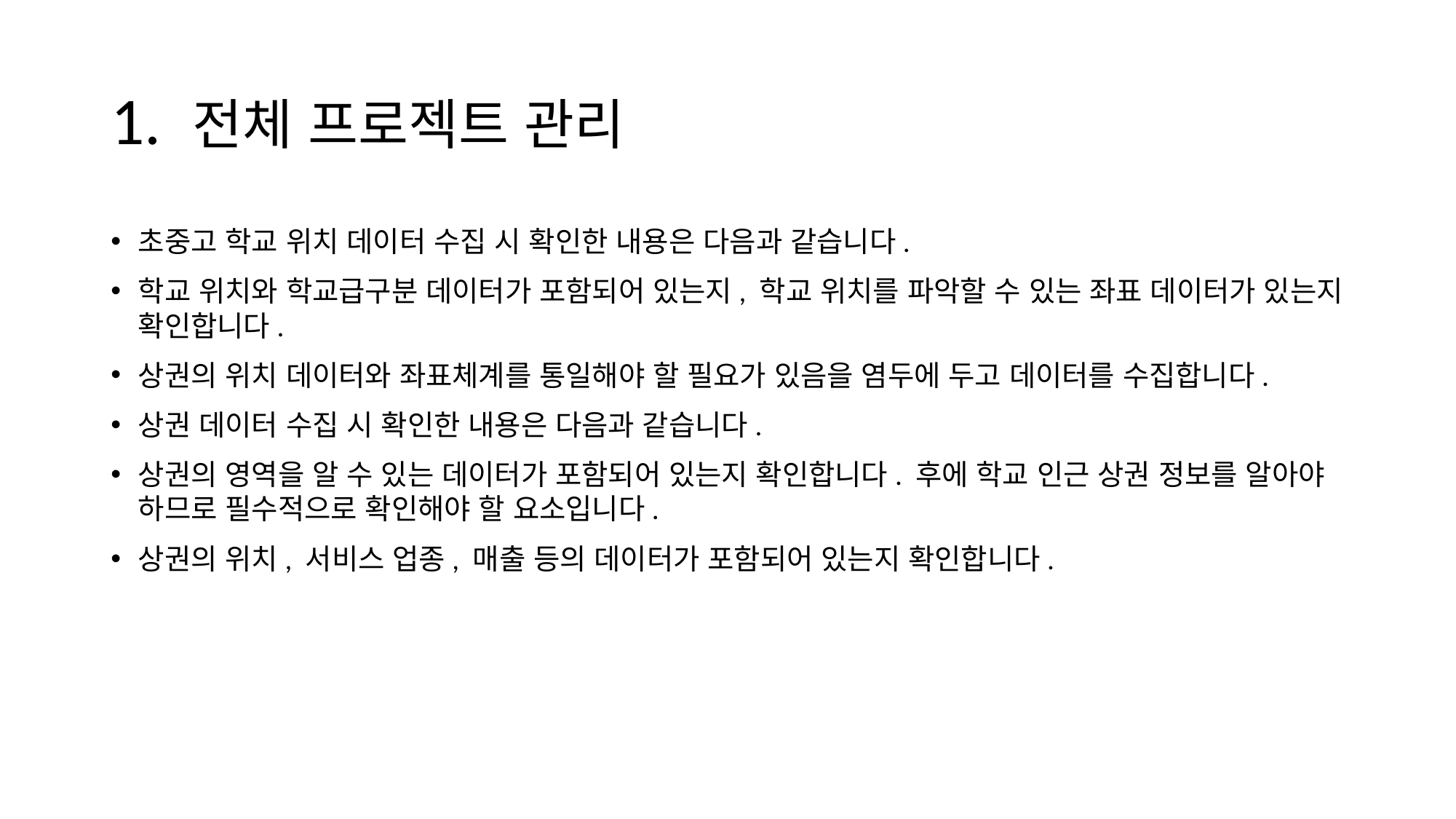

# 1. 전체 프로젝트 관리
초중고 학교 위치 데이터 수집 시 확인한 내용은 다음과 같습니다.
학교 위치와 학교급구분 데이터가 포함되어 있는지, 학교 위치를 파악할 수 있는 좌표 데이터가 있는지 확인합니다.
상권의 위치 데이터와 좌표체계를 통일해야 할 필요가 있음을 염두에 두고 데이터를 수집합니다.
상권 데이터 수집 시 확인한 내용은 다음과 같습니다.
상권의 영역을 알 수 있는 데이터가 포함되어 있는지 확인합니다. 후에 학교 인근 상권 정보를 알아야 하므로 필수적으로 확인해야 할 요소입니다.
상권의 위치, 서비스 업종, 매출 등의 데이터가 포함되어 있는지 확인합니다.